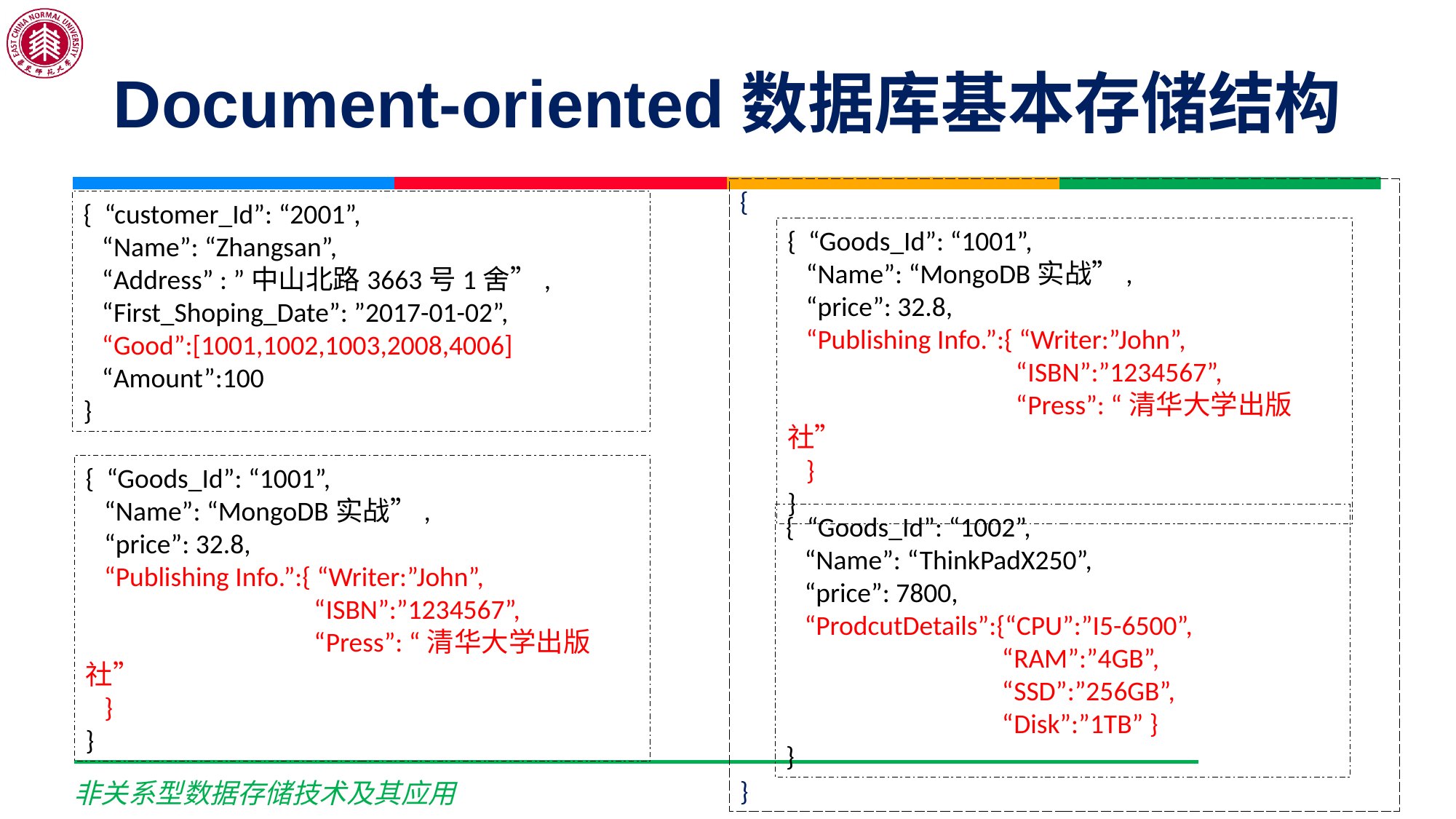

# Document-oriented数据库基本存储结构
{

}
{  “customer_Id”: “2001”,
   “Name”: “Zhangsan”,
   “Address” : ”中山北路3663号1舍”,
   “First_Shoping_Date”: ”2017-01-02”,
   “Good”:[1001,1002,1003,2008,4006]
   “Amount”:100
}
{  “Goods_Id”: “1001”,
   “Name”: “MongoDB实战”,
   “price”: 32.8,
   “Publishing Info.”:{ “Writer:”John”,
                                     “ISBN”:”1234567”,
                                     “Press”: “清华大学出版社”
   }
}
{  “Goods_Id”: “1001”,
   “Name”: “MongoDB实战”,
   “price”: 32.8,
   “Publishing Info.”:{ “Writer:”John”,
                                     “ISBN”:”1234567”,
                                     “Press”: “清华大学出版社”
   }
}
{  “Goods_Id”: “1002”,
   “Name”: “ThinkPadX250”,
   “price”: 7800,
   “ProdcutDetails”:{“CPU”:”I5-6500”,
                                   “RAM”:”4GB”,
                                   “SSD”:”256GB”,
                                   “Disk”:”1TB” }
}